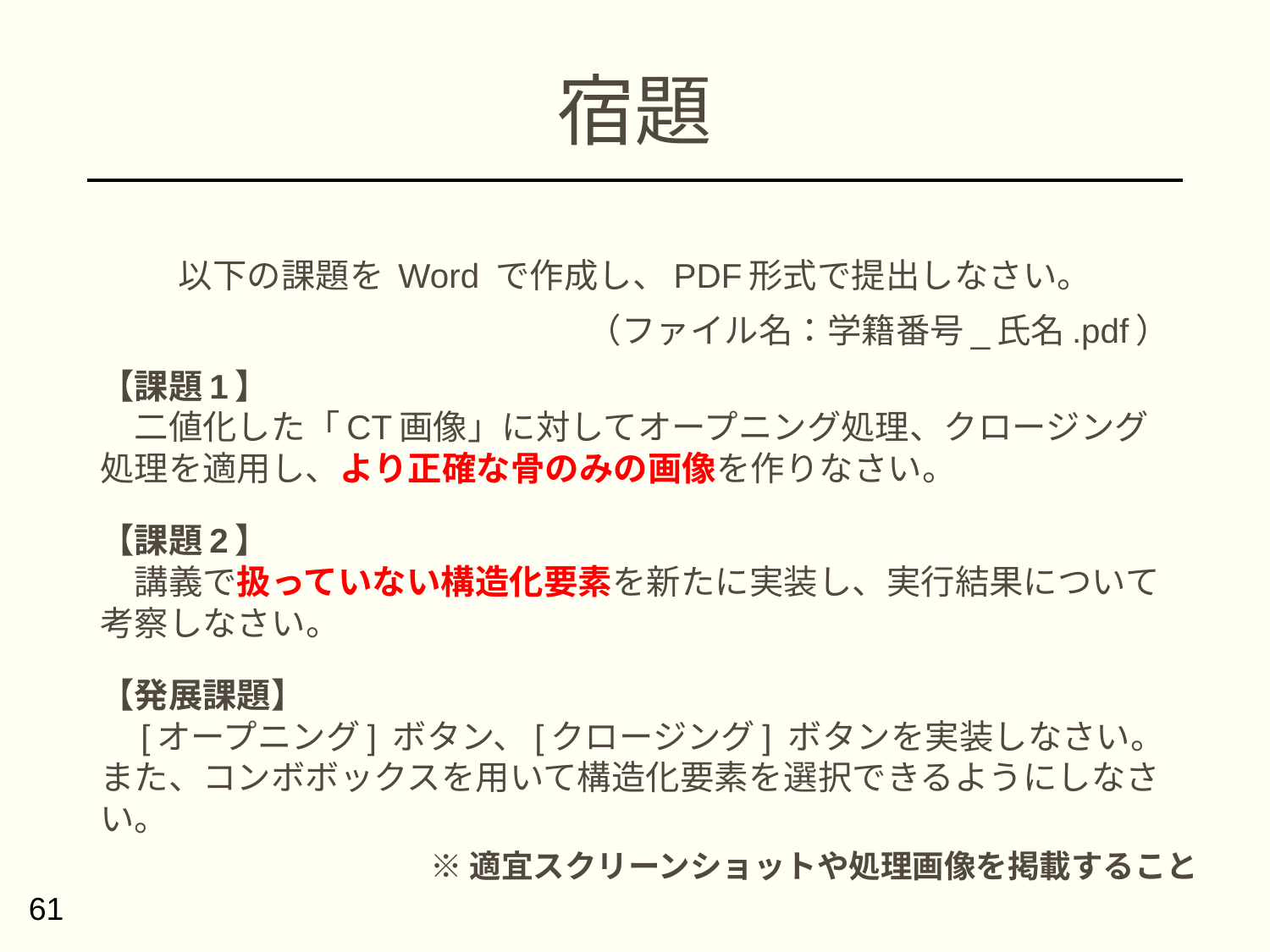

# 宿題
以下の課題を Word で作成し、PDF形式で提出しなさい。
（ファイル名：学籍番号_氏名.pdf）
【課題1】
　二値化した「CT画像」に対してオープニング処理、クロージング処理を適用し、より正確な骨のみの画像を作りなさい。
【課題2】
　講義で扱っていない構造化要素を新たに実装し、実行結果について考察しなさい。
【発展課題】
　[オープニング] ボタン、[クロージング] ボタンを実装しなさい。
また、コンボボックスを用いて構造化要素を選択できるようにしなさい。
※適宜スクリーンショットや処理画像を掲載すること
61